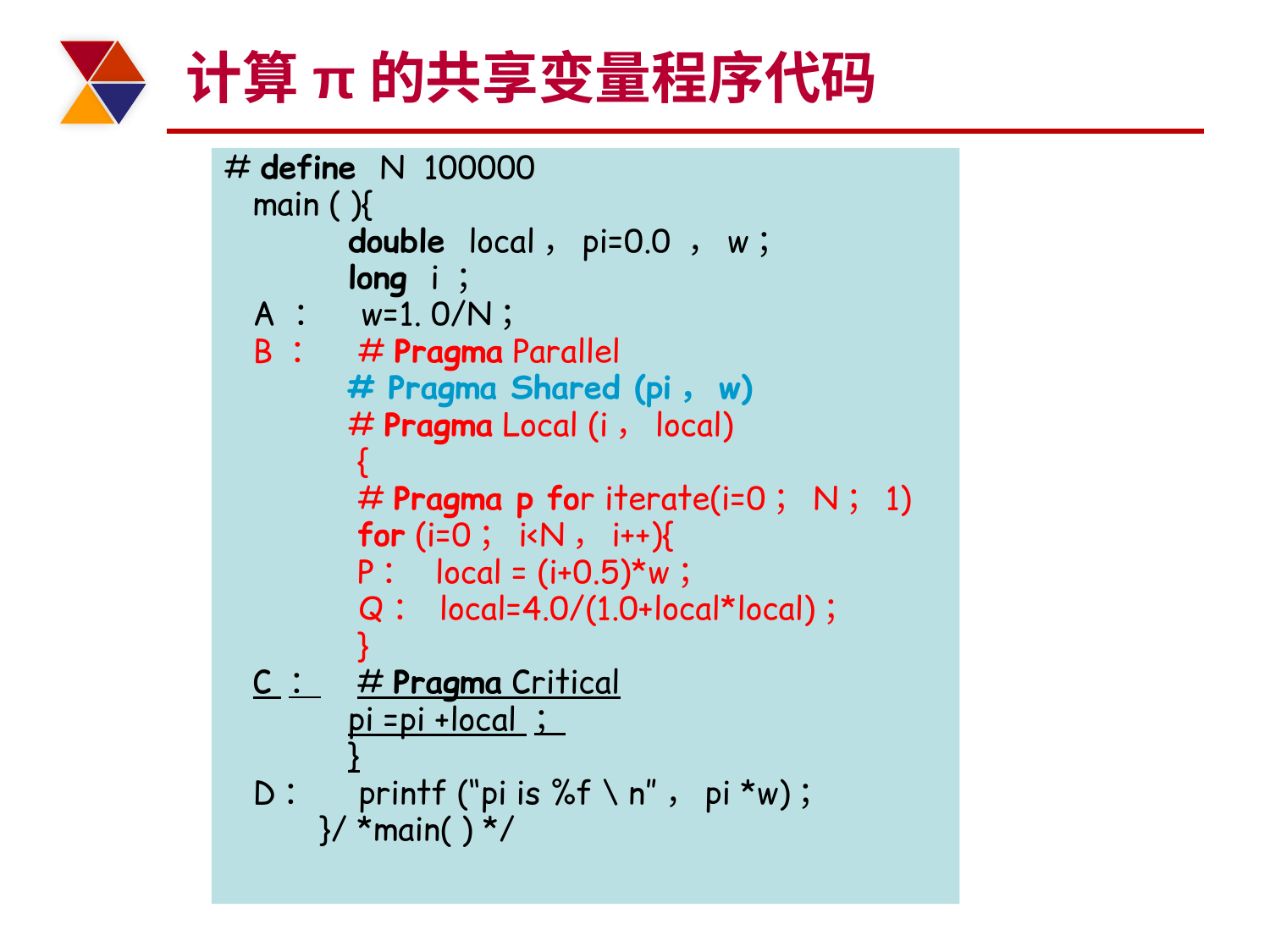

# 计算π的共享变量程序代码
# define  N  100000
   main ( ){
             double  local，pi=0.0 ，w；
             long  i ；
   A ：    w=1. 0/N；
   B ：    # Pragma Parallel
             # Pragma Shared (pi，w)
             # Pragma Local (i，local)
              {
              # Pragma p for iterate(i=0；N；1)
              for (i=0；i<N，i++){
              P：  local = (i+0.5)*w；
              Q： local=4.0/(1.0+local*local)；
              }
   C ：    # Pragma Critical
             pi =pi +local ；
             }
   D：     printf (“pi is %f \ n”，pi *w)；
          }/ *main( ) */